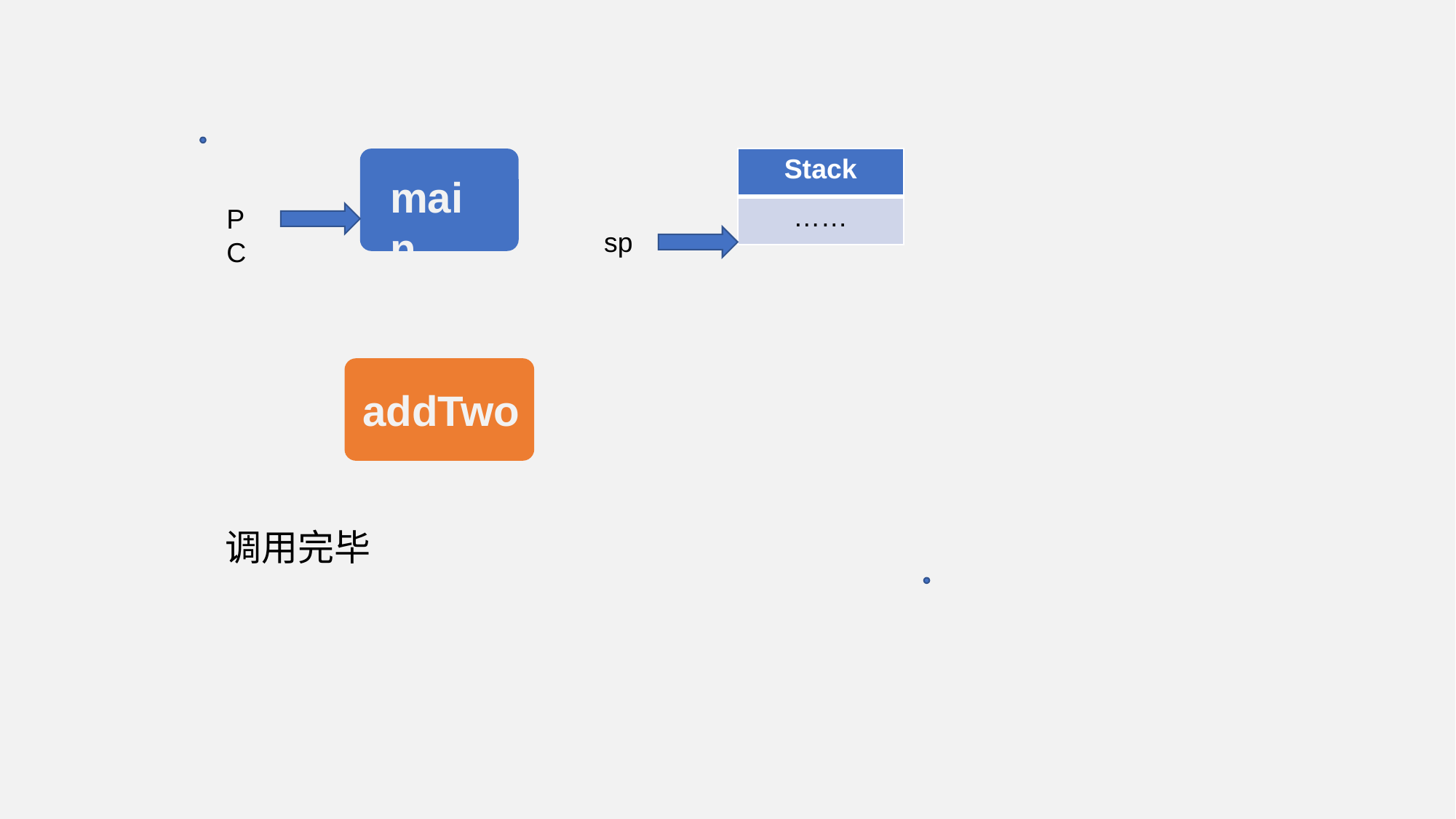

main
| Stack |
| --- |
| …… |
PC

sp

addTwo
调用完毕